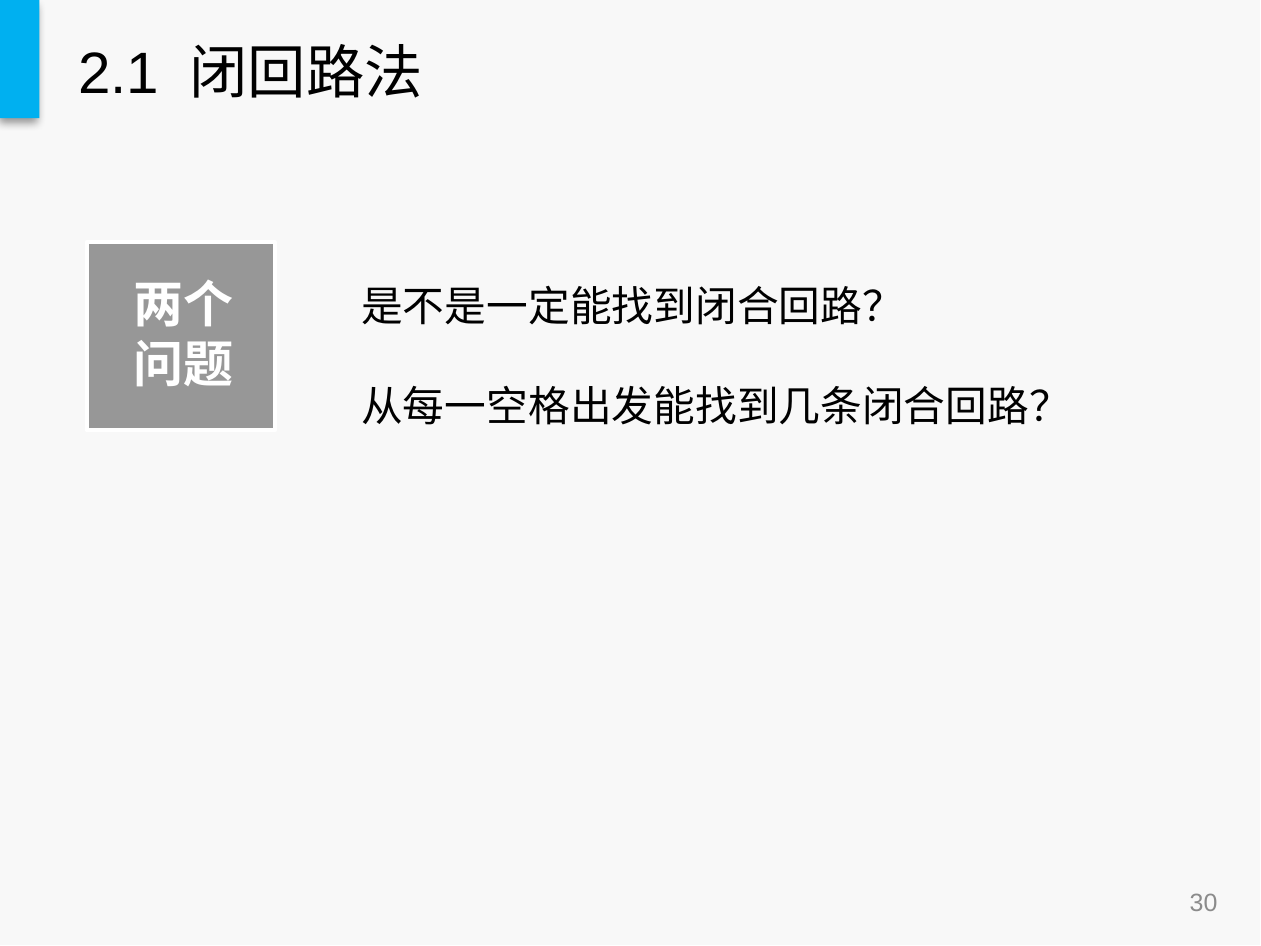

# 2.1 闭回路法
是不是一定能找到闭合回路？
从每一空格出发能找到几条闭合回路？

两个
问题
30